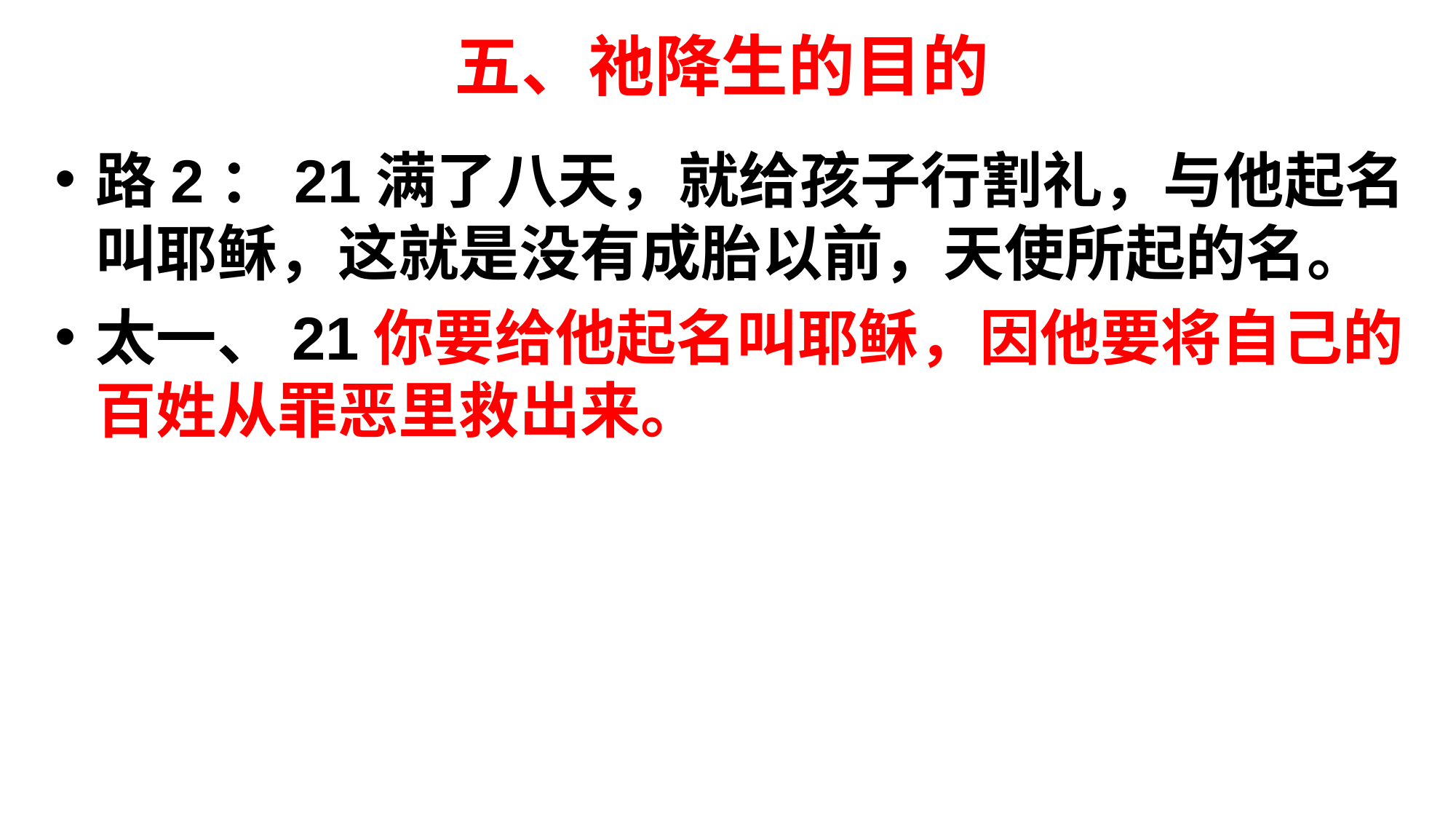

# 五、祂降生的目的
路2：21满了八天，就给孩子行割礼，与他起名叫耶稣，这就是没有成胎以前，天使所起的名。
太一、21你要给他起名叫耶稣，因他要将自己的百姓从罪恶里救出来。